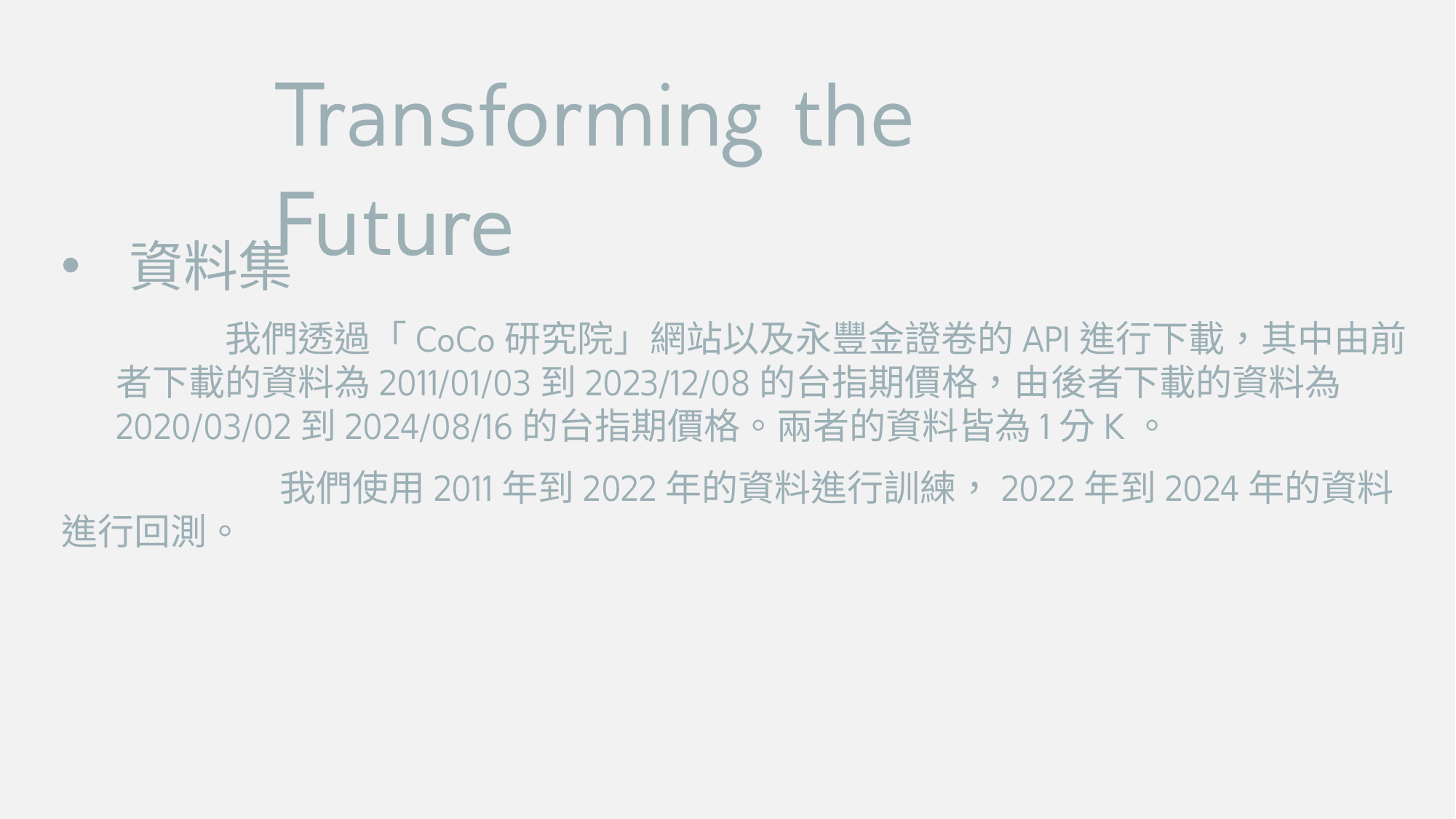

Transforming the Future
資料集
	我們透過「CoCo研究院」網站以及永豐金證卷的API進行下載，其中由前者下載的資料為2011/01/03到2023/12/08的台指期價格，由後者下載的資料為2020/03/02到2024/08/16的台指期價格。兩者的資料皆為1分K。
		我們使用2011年到2022年的資料進行訓練，2022年到2024年的資料進行回測。